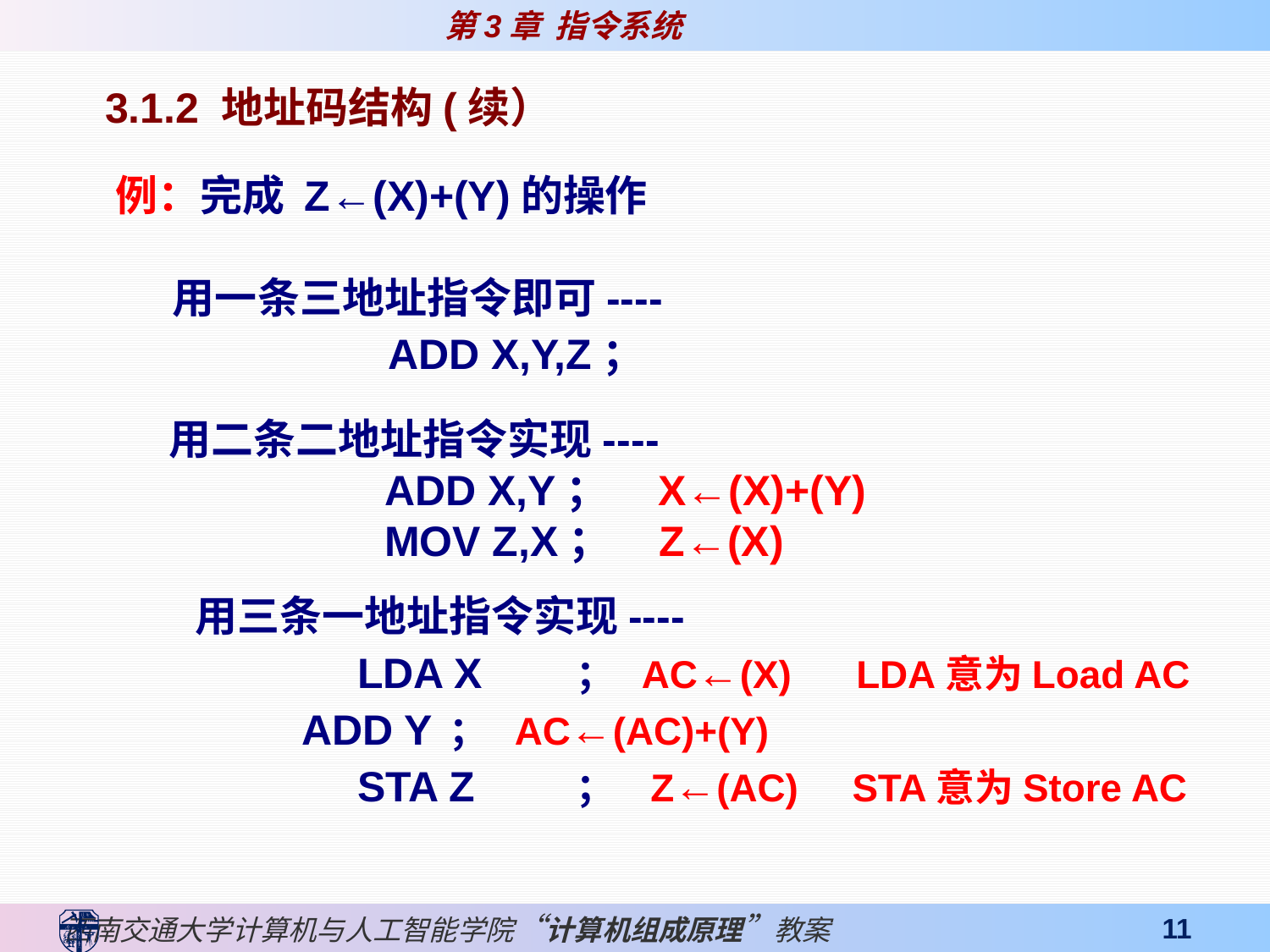

3.1.2 地址码结构(续）
例：完成 Z←(X)+(Y)的操作
   用一条三地址指令即可----
		ADD X,Y,Z；
   用二条二地址指令实现----
		ADD X,Y；	 X←(X)+(Y)
		MOV Z,X；    Z←(X)
用三条一地址指令实现----
	   LDA X	；  AC←(X)      LDA意为Load AC
         ADD Y	；  AC←(AC)+(Y)
	   STA Z	；   Z←(AC)     STA意为Store AC